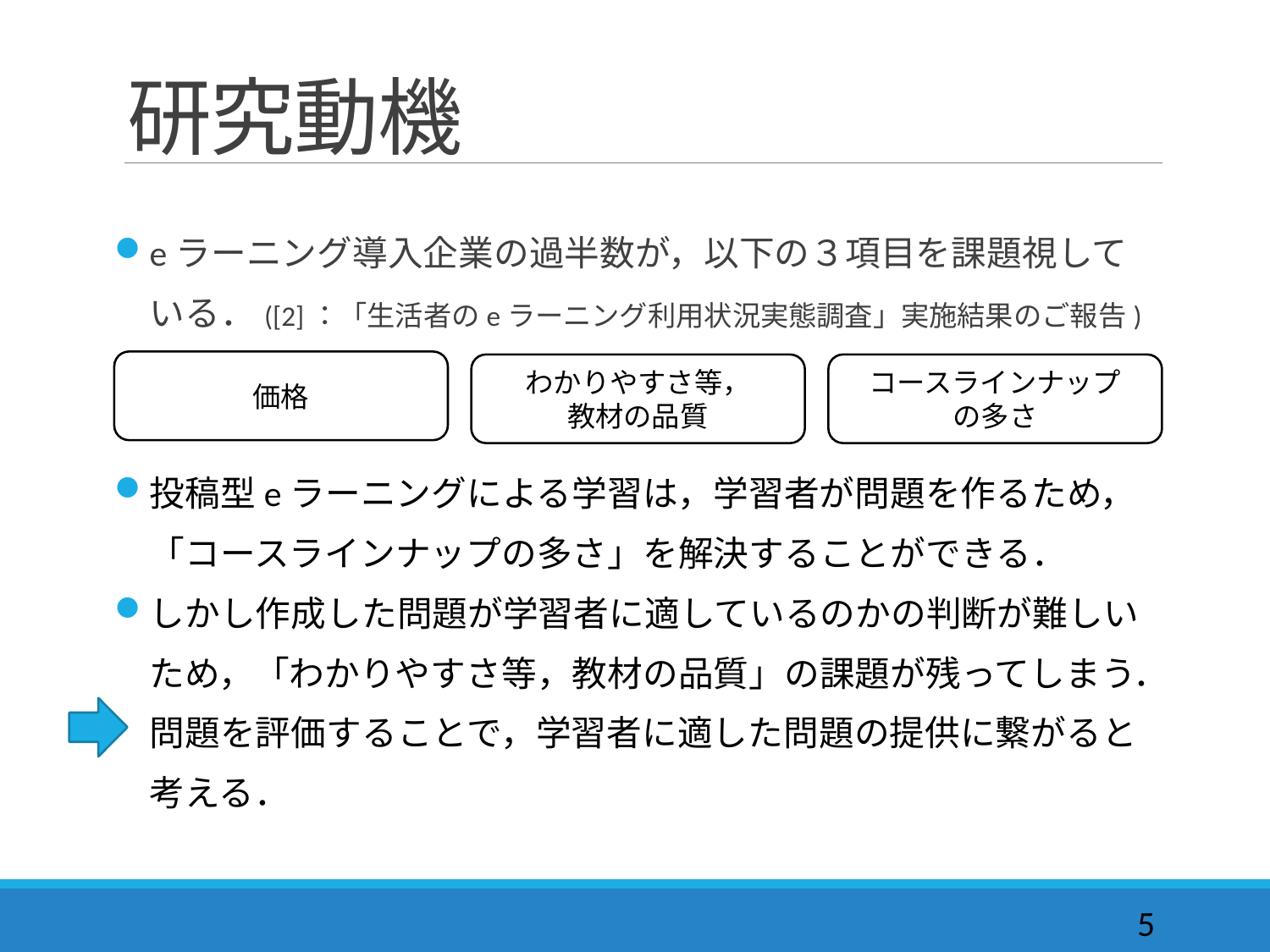

# 研究動機

eラーニング導入企業の過半数が，以下の３項目を課題視して
　いる．([2]：「生活者のeラーニング利用状況実態調査」実施結果のご報告)

投稿型eラーニングによる学習は，学習者が問題を作るため，
　「コースラインナップの多さ」を解決することができる．
しかし作成した問題が学習者に適しているのかの判断が難しい
　ため，「わかりやすさ等，教材の品質」の課題が残ってしまう．
　問題を評価することで，学習者に適した問題の提供に繋がると
　考える．
価格
わかりやすさ等，
教材の品質
コースラインナップ
の多さ

5